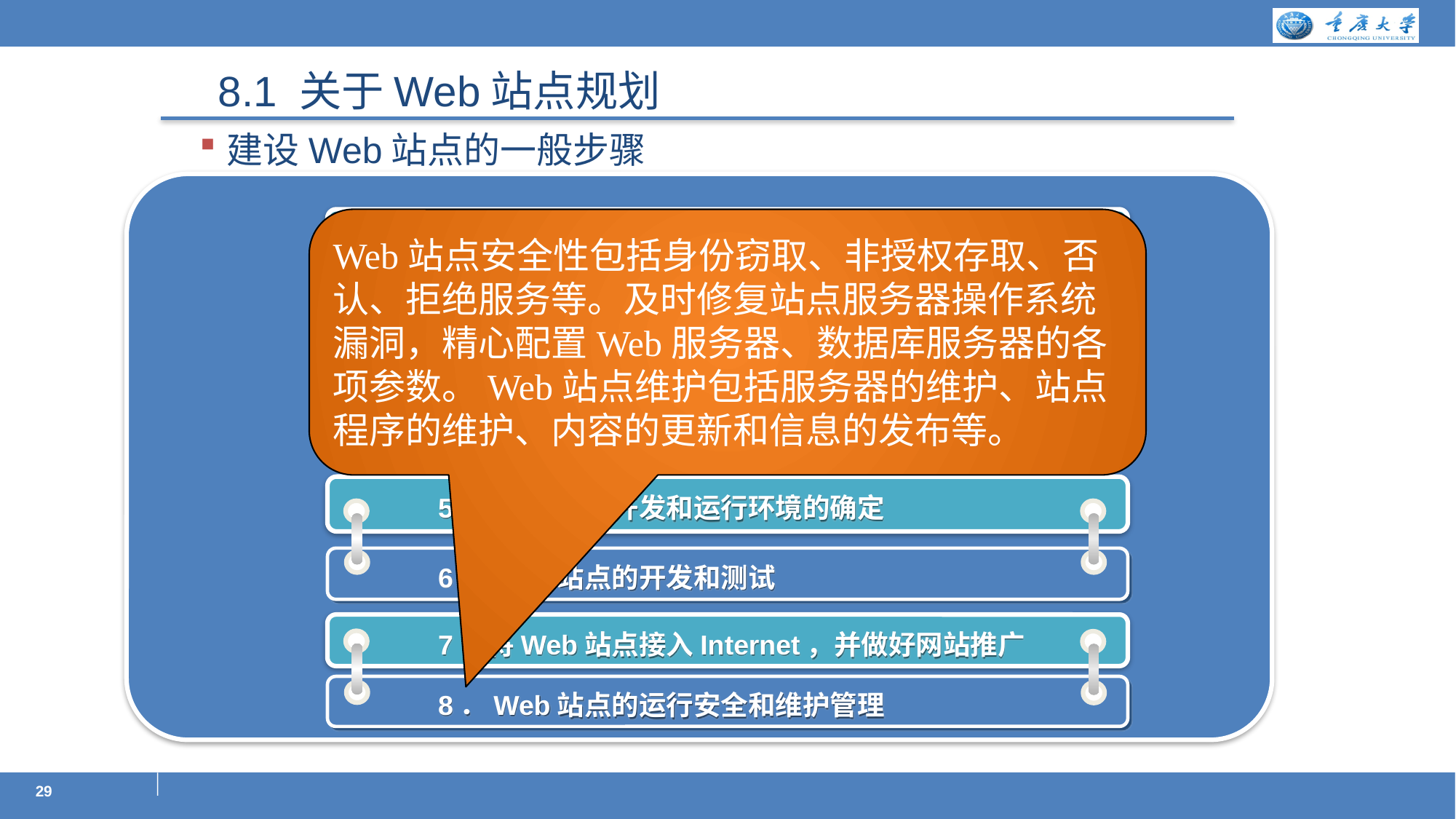

8.1 关于Web站点规划
建设Web站点的一般步骤

Web站点安全性包括身份窃取、非授权存取、否认、拒绝服务等。及时修复站点服务器操作系统漏洞，精心配置Web服务器、数据库服务器的各项参数。Web站点维护包括服务器的维护、站点程序的维护、内容的更新和信息的发布等。

1．Web站点的准备

2．域名注册

3．Web站点的需求分析和总体设计

4．确定Web站点的组织与风格

5．Web站点开发和运行环境的确定

6．Web站点的开发和测试

7．将Web站点接入Internet，并做好网站推广

8．Web站点的运行安全和维护管理
29